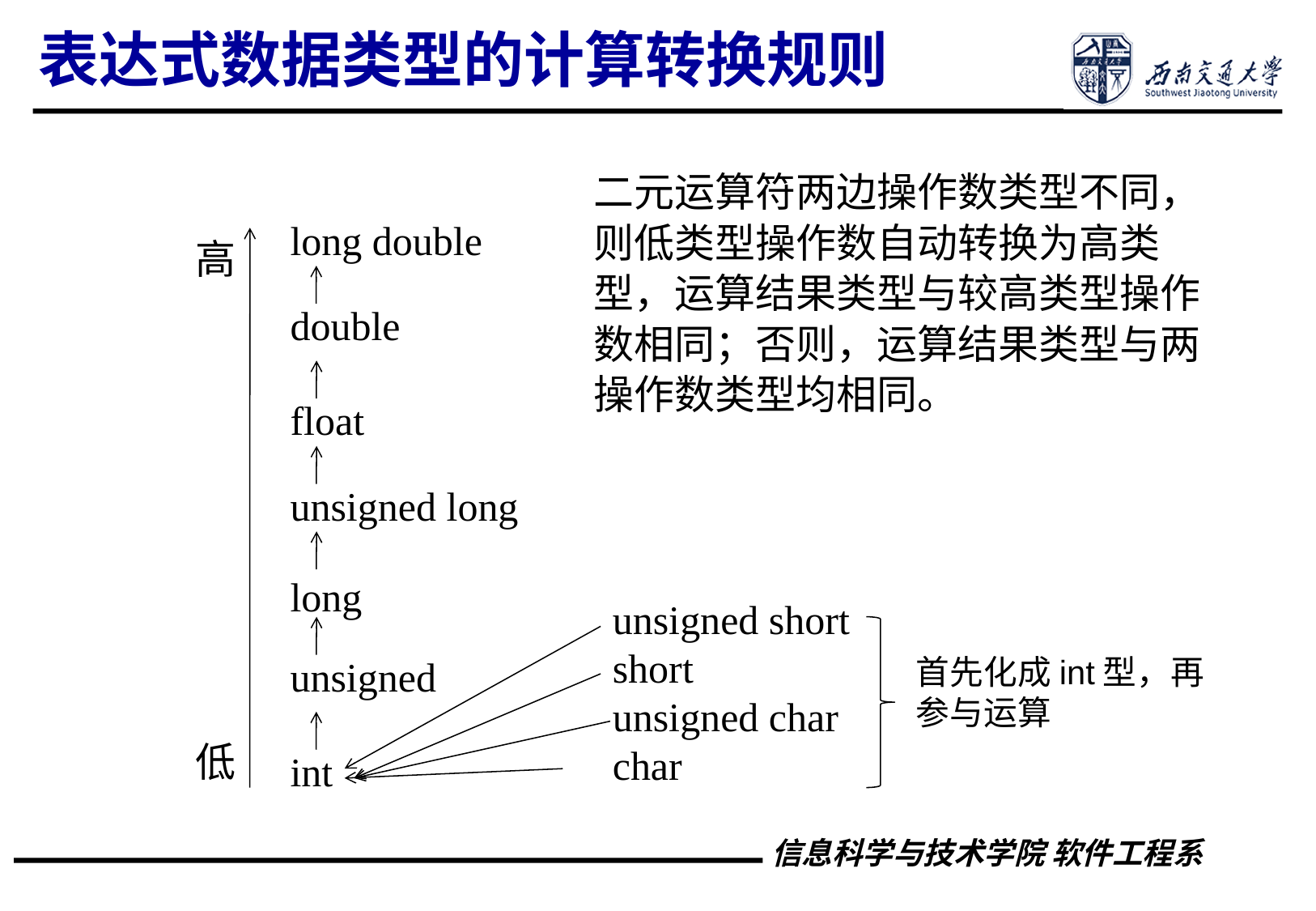

表达式数据类型的计算转换规则
二元运算符两边操作数类型不同，则低类型操作数自动转换为高类型，运算结果类型与较高类型操作数相同；否则，运算结果类型与两操作数类型均相同。
long double
高
double
float
unsigned long
long
unsigned short
short
unsigned char
char

unsigned
首先化成int型，再参与运算
低
int